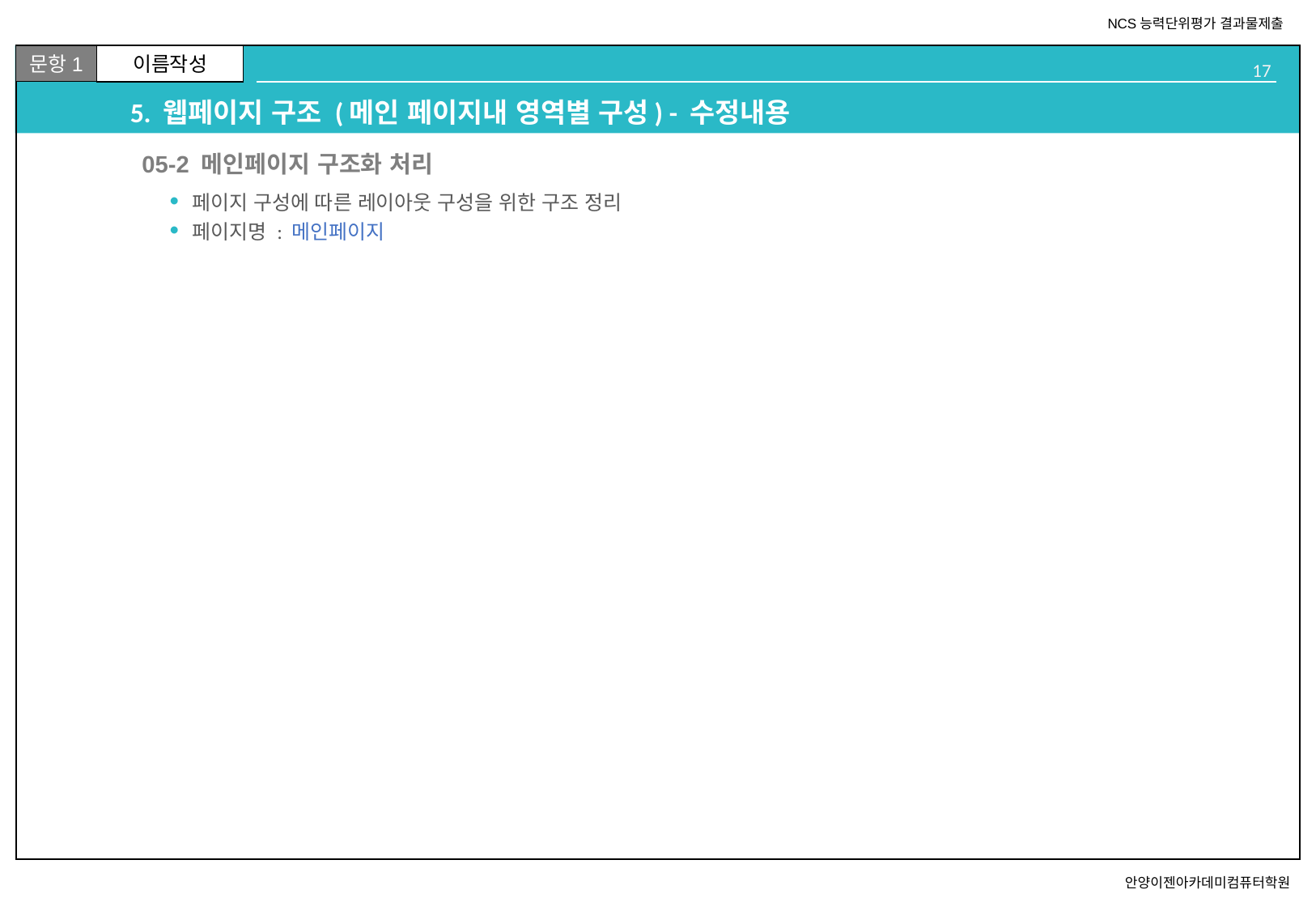

# 5. 웹페이지 구조 (메인 페이지내 영역별 구성) - 수정내용
05-2 메인페이지 구조화 처리
페이지 구성에 따른 레이아웃 구성을 위한 구조 정리
페이지명 : 메인페이지